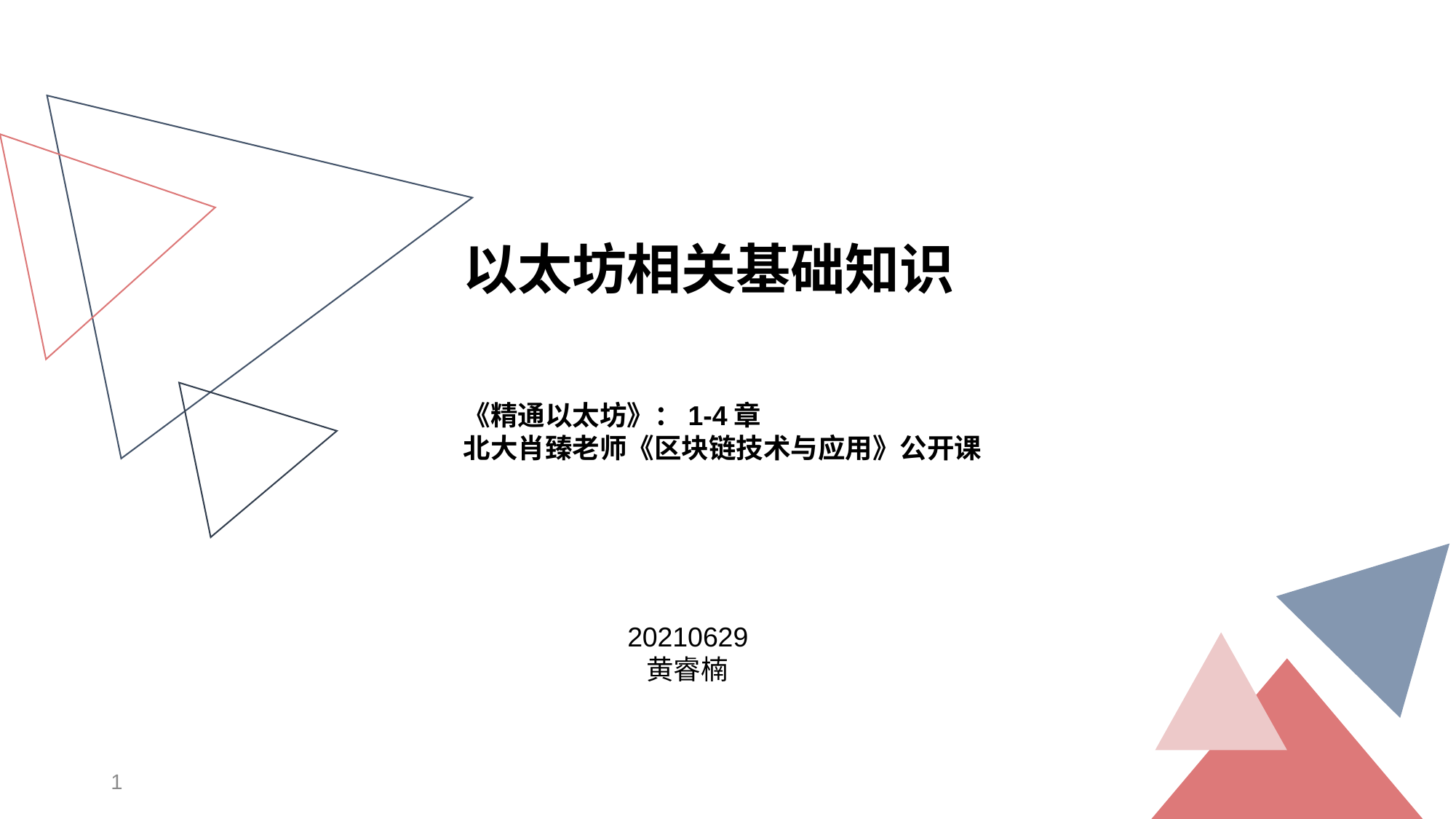

以太坊相关基础知识
《精通以太坊》：1-4章
北大肖臻老师《区块链技术与应用》公开课

20210629
  黄睿楠

1